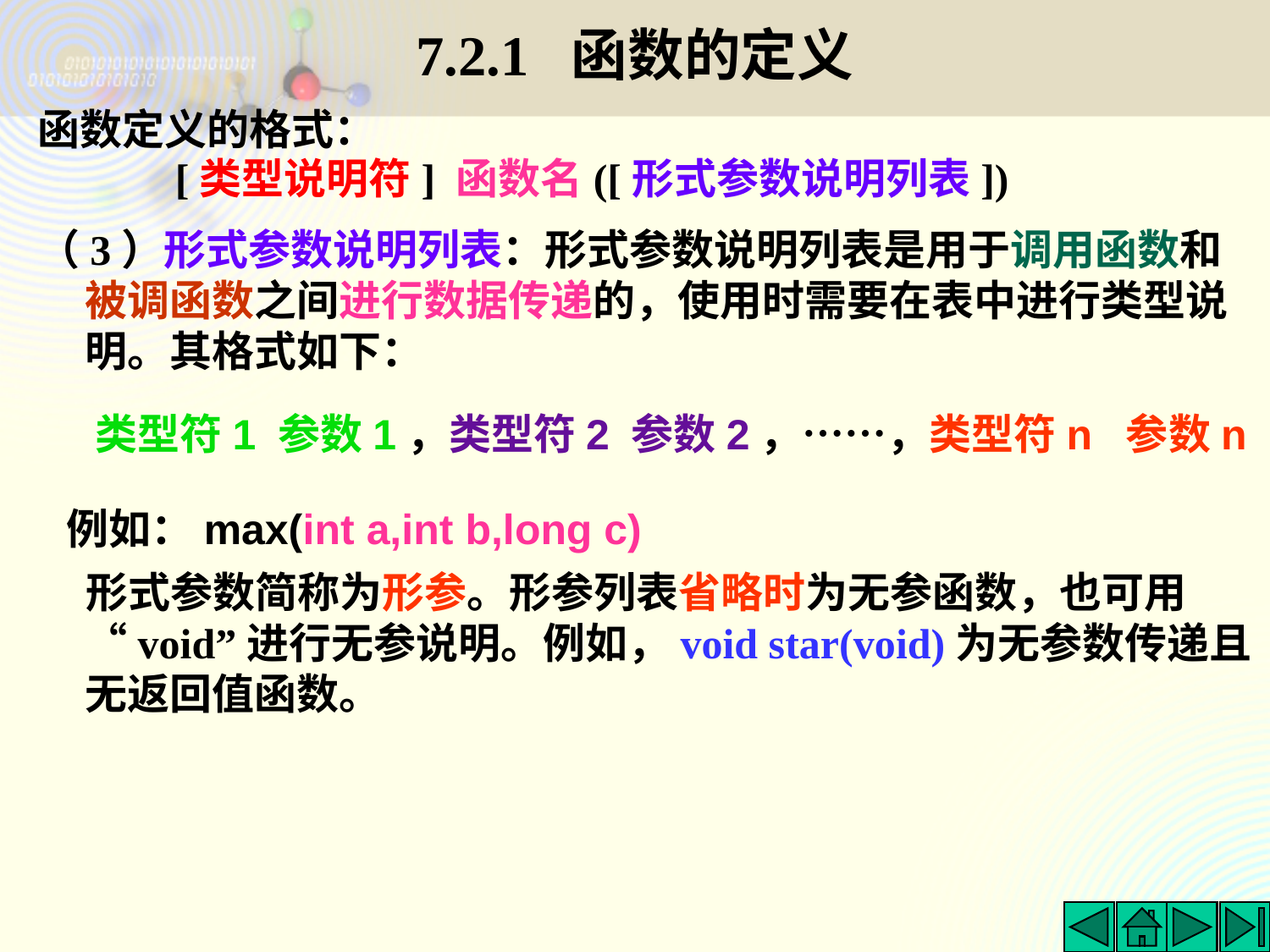

# 7.2.1  函数的定义
函数定义的格式：
             [类型说明符] 函数名([形式参数说明列表])
（3）形式参数说明列表：形式参数说明列表是用于调用函数和被调函数之间进行数据传递的，使用时需要在表中进行类型说明。其格式如下：
     类型符1 参数1，类型符2 参数2，……，类型符n  参数n
  例如：max(int a,int b,long c)
    形式参数简称为形参。形参列表省略时为无参函数，也可用“void”进行无参说明。例如，void star(void)为无参数传递且无返回值函数。